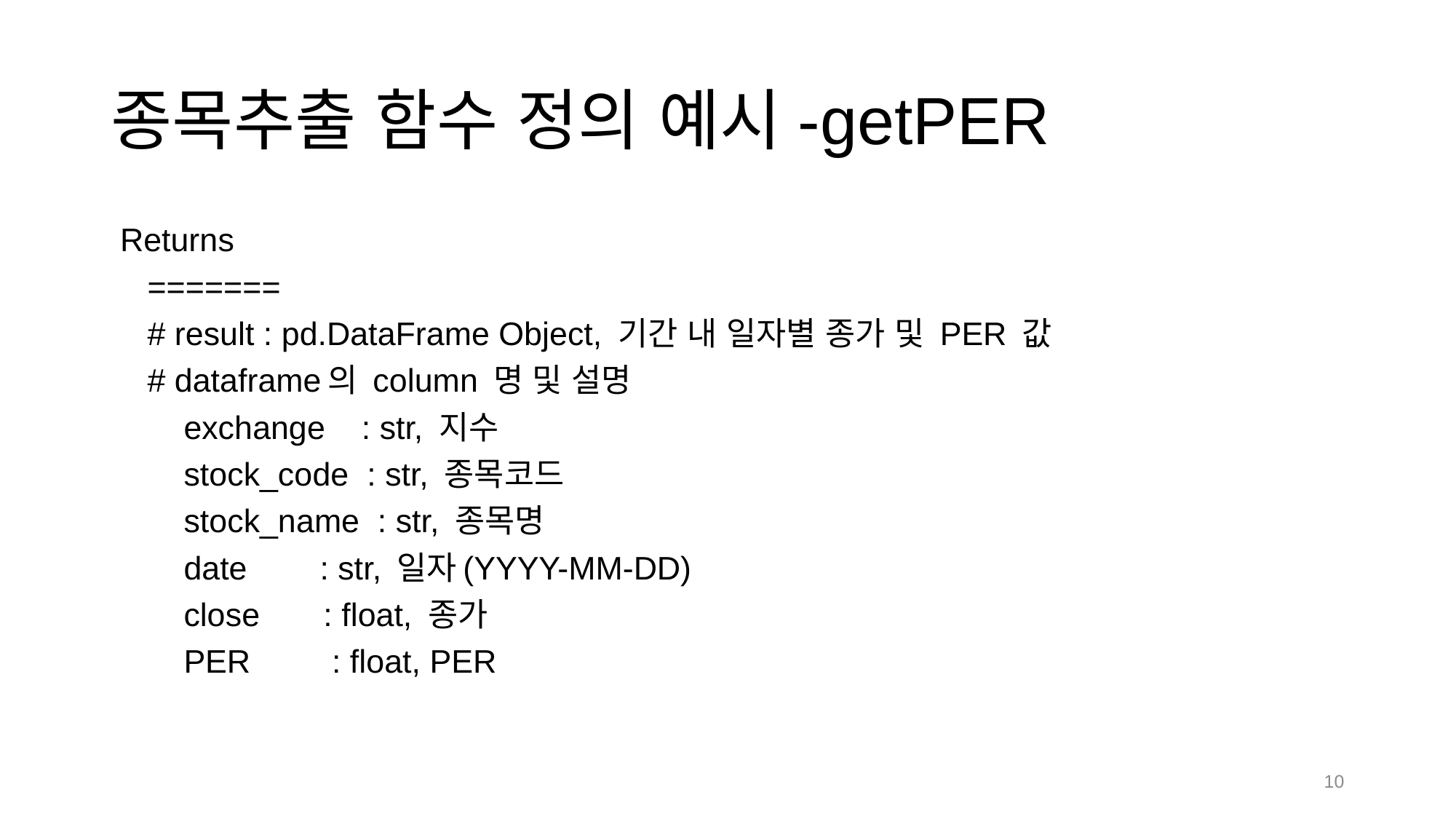

# 종목추출 함수 정의 예시-getPER
 Returns
    =======
    # result : pd.DataFrame Object, 기간 내 일자별 종가 및 PER 값
    # dataframe의 column 명 및 설명
        exchange    : str, 지수
        stock_code  : str, 종목코드
        stock_name  : str, 종목명
        date        : str, 일자(YYYY-MM-DD)
        close       : float, 종가
        PER         : float, PER

10